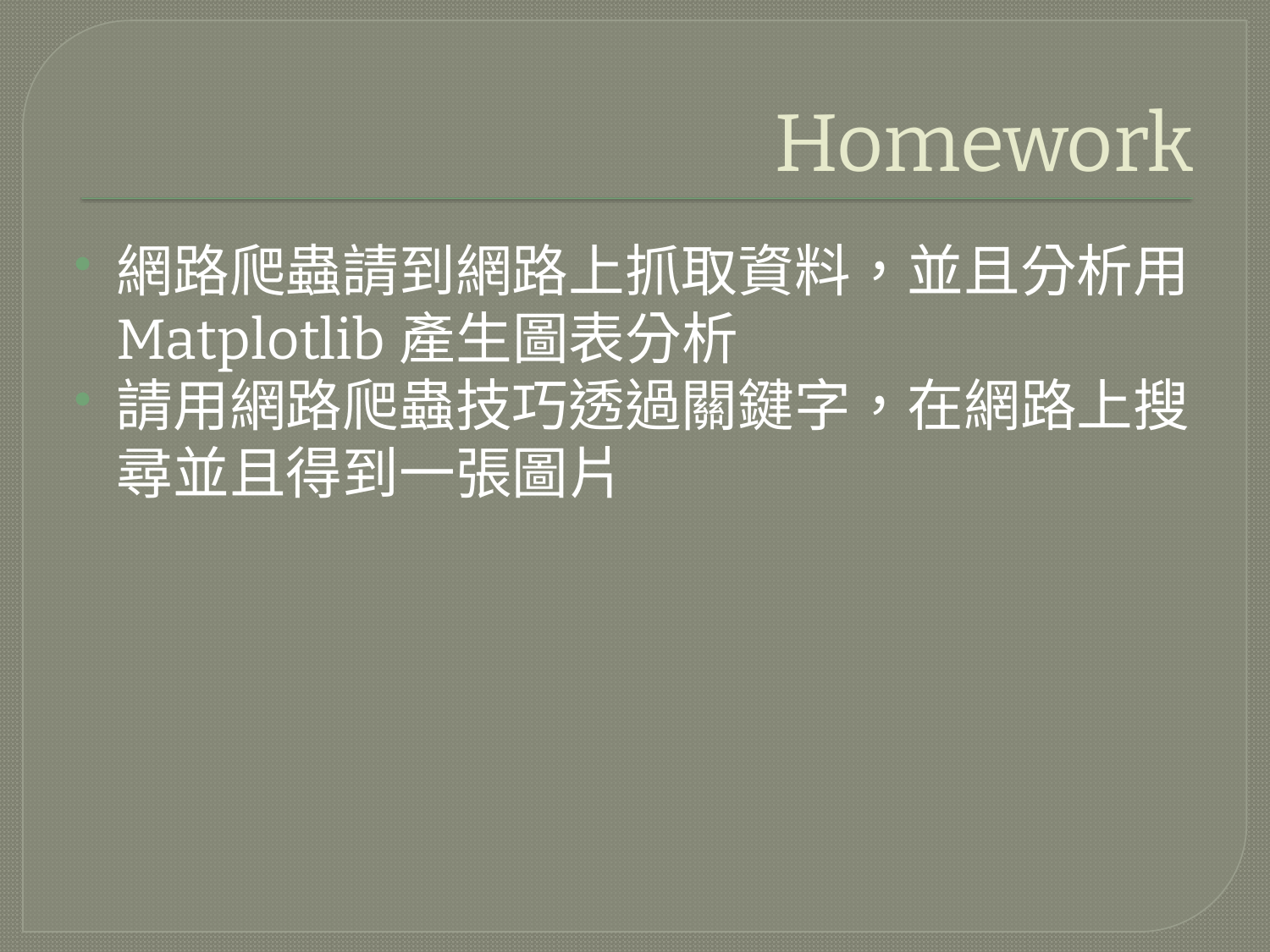

# Homework
網路爬蟲請到網路上抓取資料，並且分析用Matplotlib產生圖表分析
請用網路爬蟲技巧透過關鍵字，在網路上搜尋並且得到一張圖片